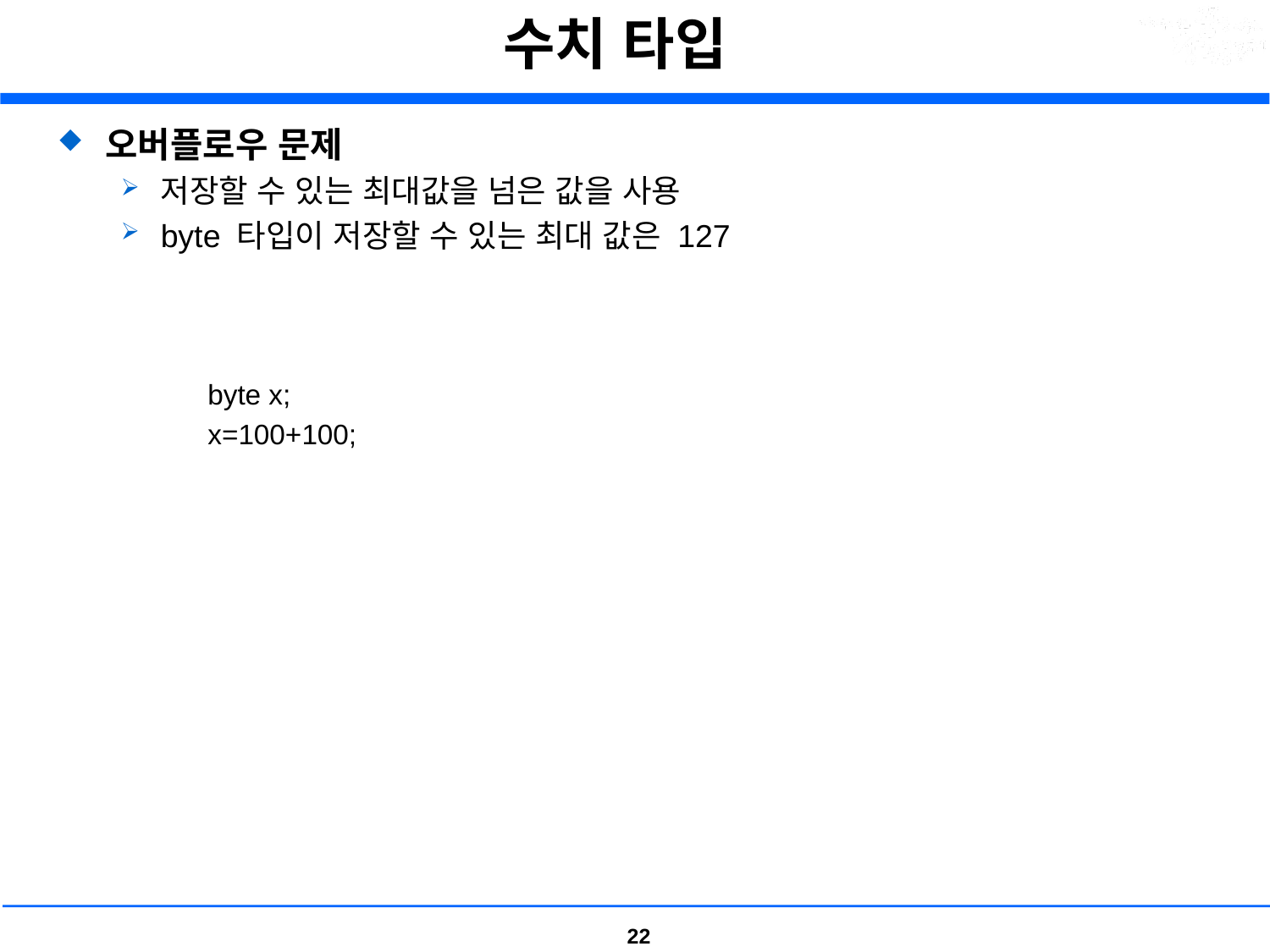

# 수치 타입
오버플로우 문제
저장할 수 있는 최대값을 넘은 값을 사용
byte 타입이 저장할 수 있는 최대 값은 127

    byte x;
    x=100+100;